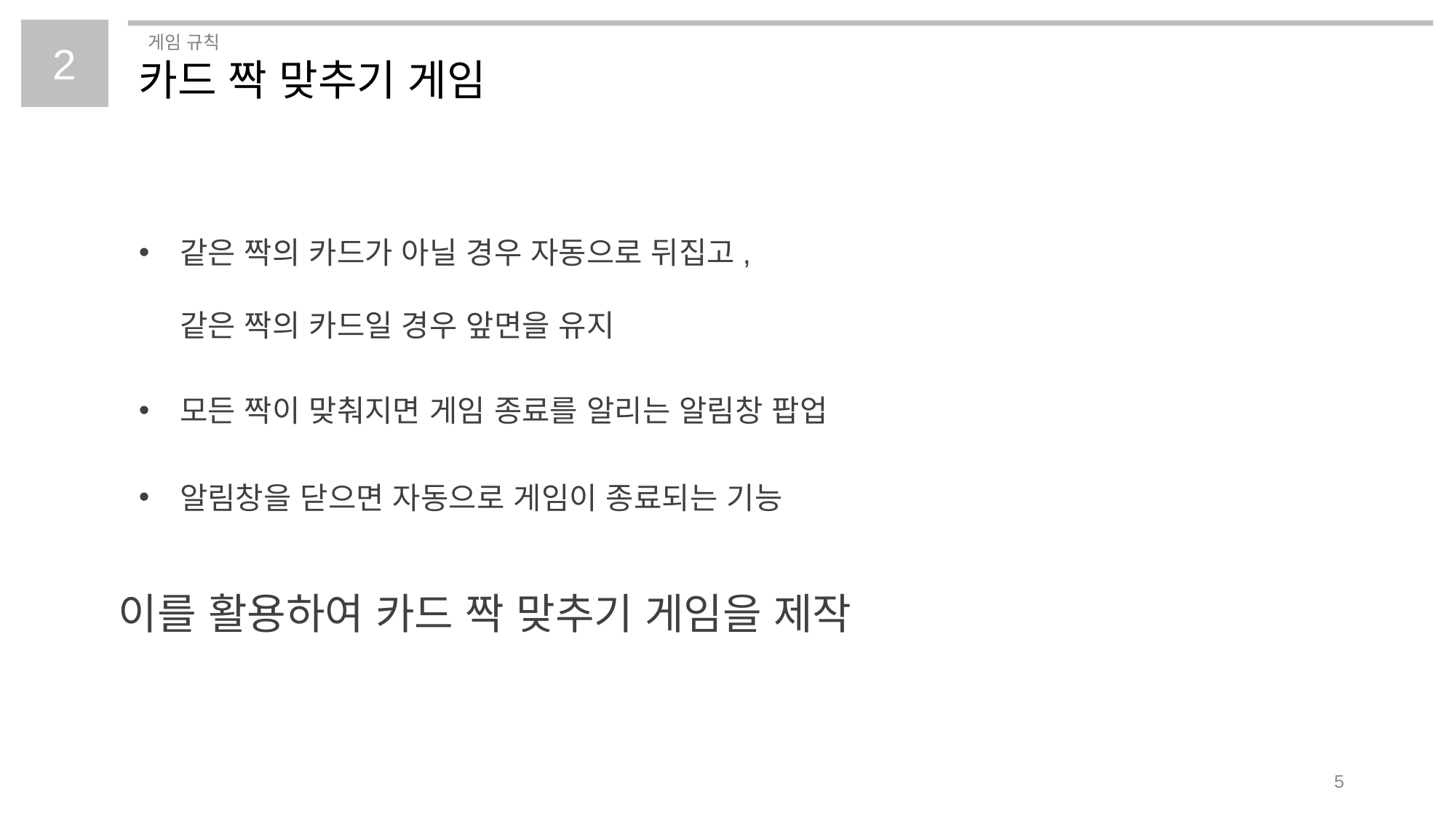

2
1

# 게임 규칙 카드 짝 맞추기 게임
같은 짝의 카드가 아닐 경우 자동으로 뒤집고,
같은 짝의 카드일 경우 앞면을 유지
모든 짝이 맞춰지면 게임 종료를 알리는 알림창 팝업
알림창을 닫으면 자동으로 게임이 종료되는 기능
이를 활용하여 카드 짝 맞추기 게임을 제작
5